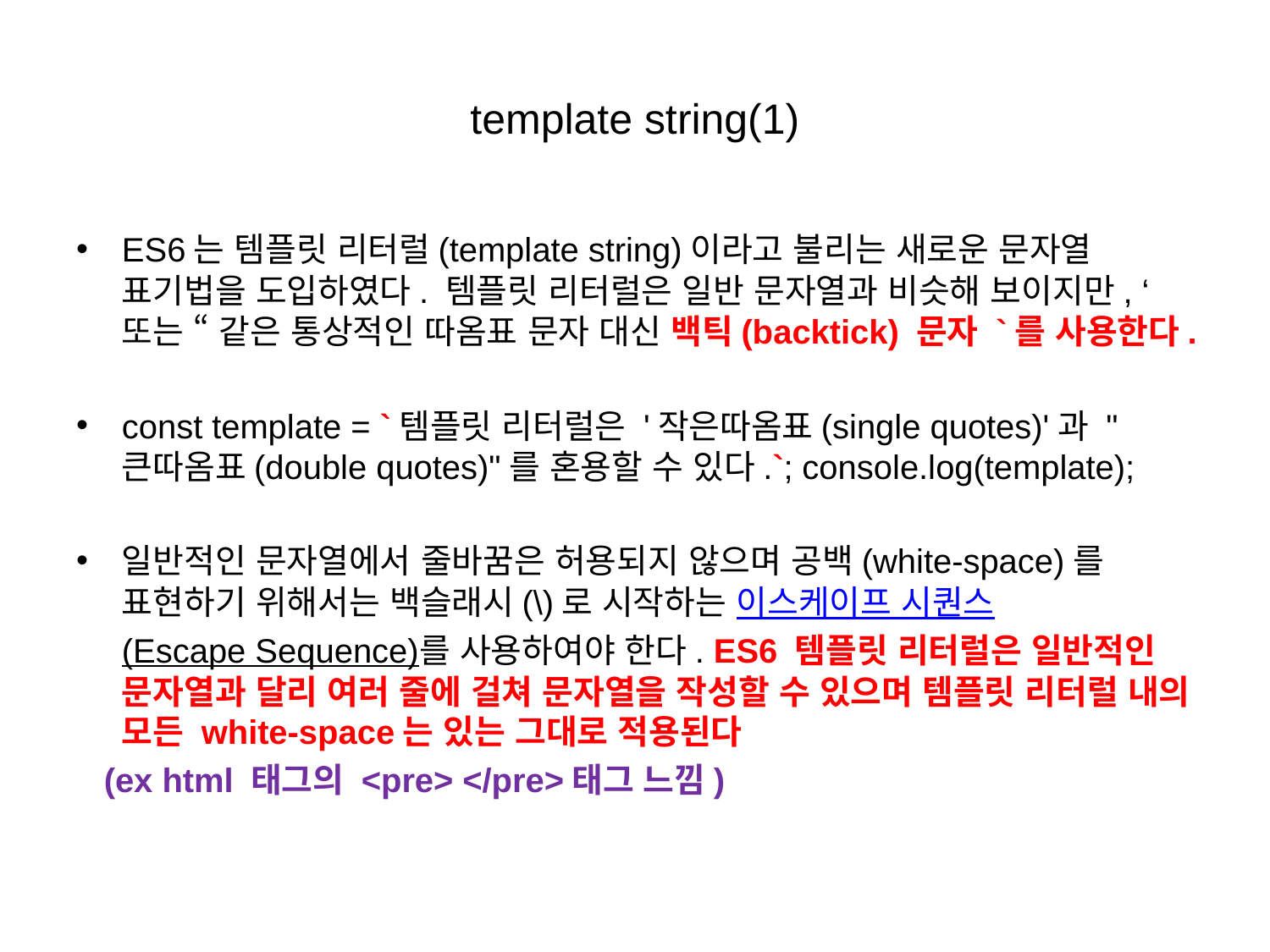

# template string(1)
ES6는 템플릿 리터럴(template string)이라고 불리는 새로운 문자열 표기법을 도입하였다. 템플릿 리터럴은 일반 문자열과 비슷해 보이지만, ‘ 또는 “ 같은 통상적인 따옴표 문자 대신 백틱(backtick) 문자 `를 사용한다.

const template = `템플릿 리터럴은 '작은따옴표(single quotes)'과 "큰따옴표(double quotes)"를 혼용할 수 있다.`; console.log(template);

일반적인 문자열에서 줄바꿈은 허용되지 않으며 공백(white-space)를 표현하기 위해서는 백슬래시(\)로 시작하는 이스케이프 시퀀스(Escape Sequence)를 사용하여야 한다. ES6 템플릿 리터럴은 일반적인 문자열과 달리 여러 줄에 걸쳐 문자열을 작성할 수 있으며 템플릿 리터럴 내의 모든 white-space는 있는 그대로 적용된다
   (ex html 태그의 <pre> </pre>태그 느낌)